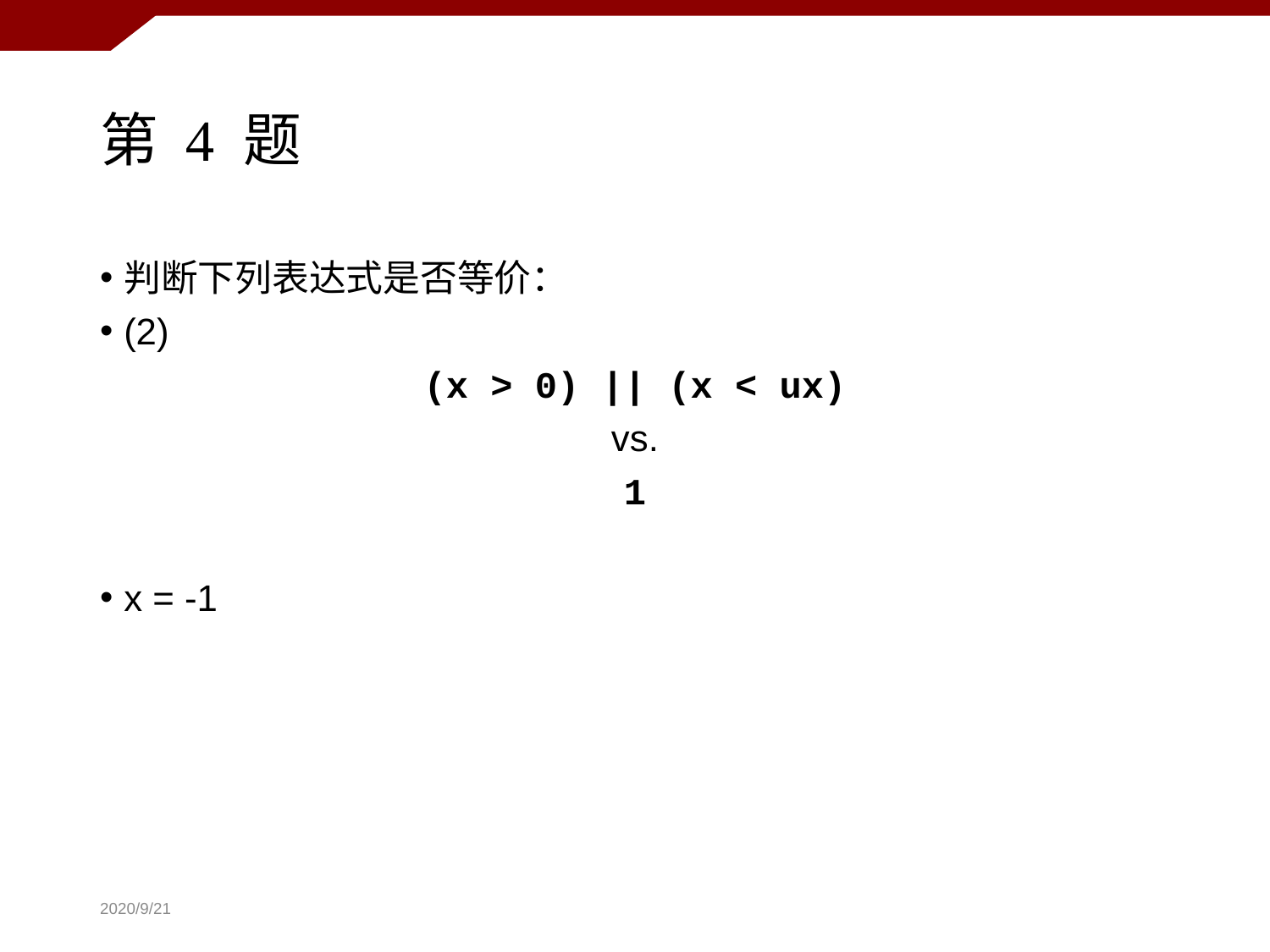

# 第 4 题
判断下列表达式是否等价：
(2)
(x > 0) || (x < ux)
vs.
1

x = -1
2020/9/21